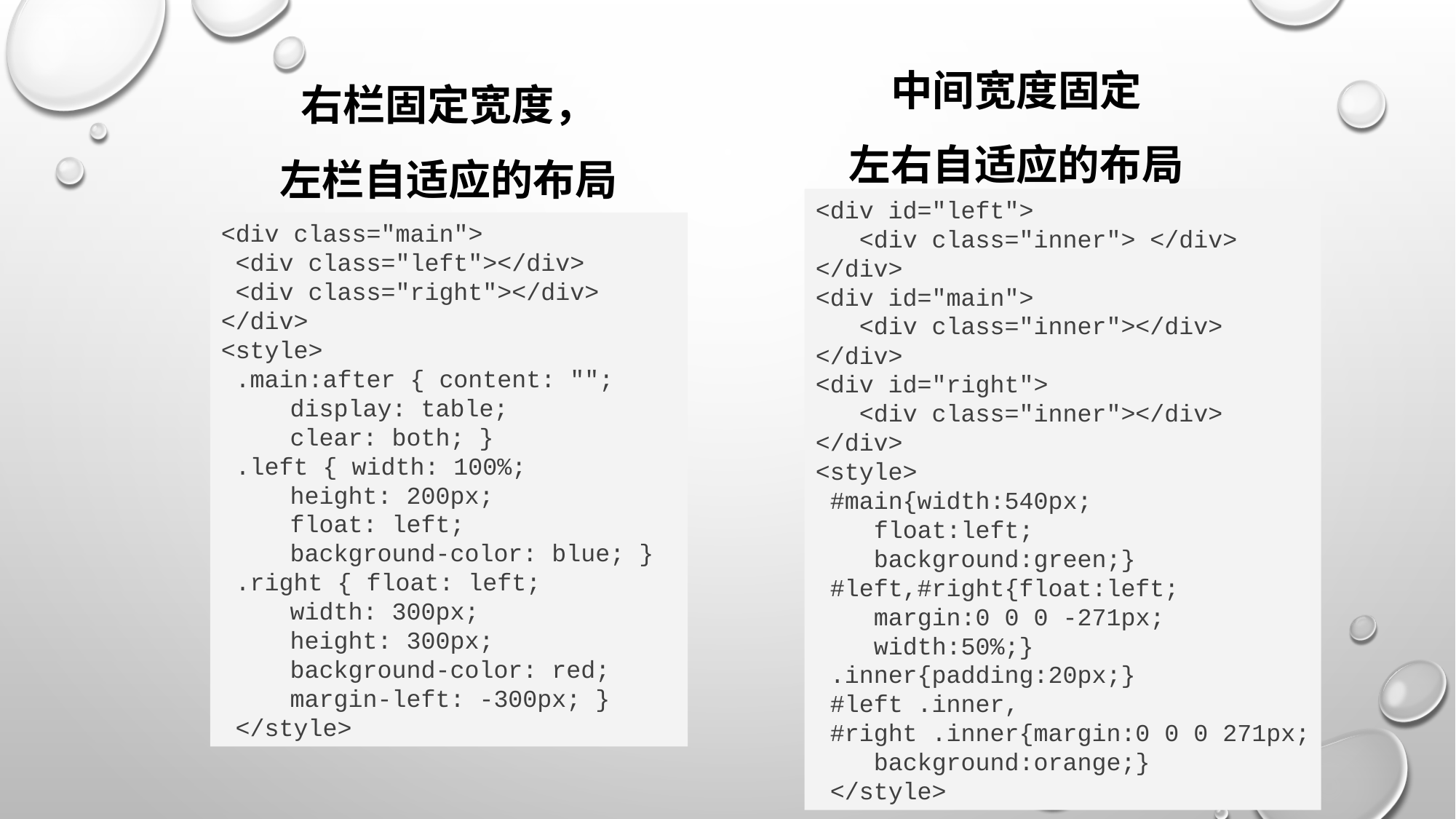

中间宽度固定
左右自适应的布局
右栏固定宽度，
左栏自适应的布局

<div id="left">
   <div class="inner"> </div>
</div>
<div id="main">
   <div class="inner"></div>
</div>
<div id="right">
   <div class="inner"></div>
</div>
<style>
 #main{width:540px;
    float:left;
    background:green;}
 #left,#right{float:left;
    margin:0 0 0 -271px;
    width:50%;}
 .inner{padding:20px;}
 #left .inner,
 #right .inner{margin:0 0 0 271px;
    background:orange;}
 </style>
<div class="main">
 <div class="left"></div>
 <div class="right"></div>
</div>
<style>
 .main:after { content: "";
 display: table;
 clear: both; }
 .left { width: 100%;
 height: 200px;
 float: left;
 background-color: blue; }
 .right { float: left;
 width: 300px;
 height: 300px;
 background-color: red;
 margin-left: -300px; }
 </style>